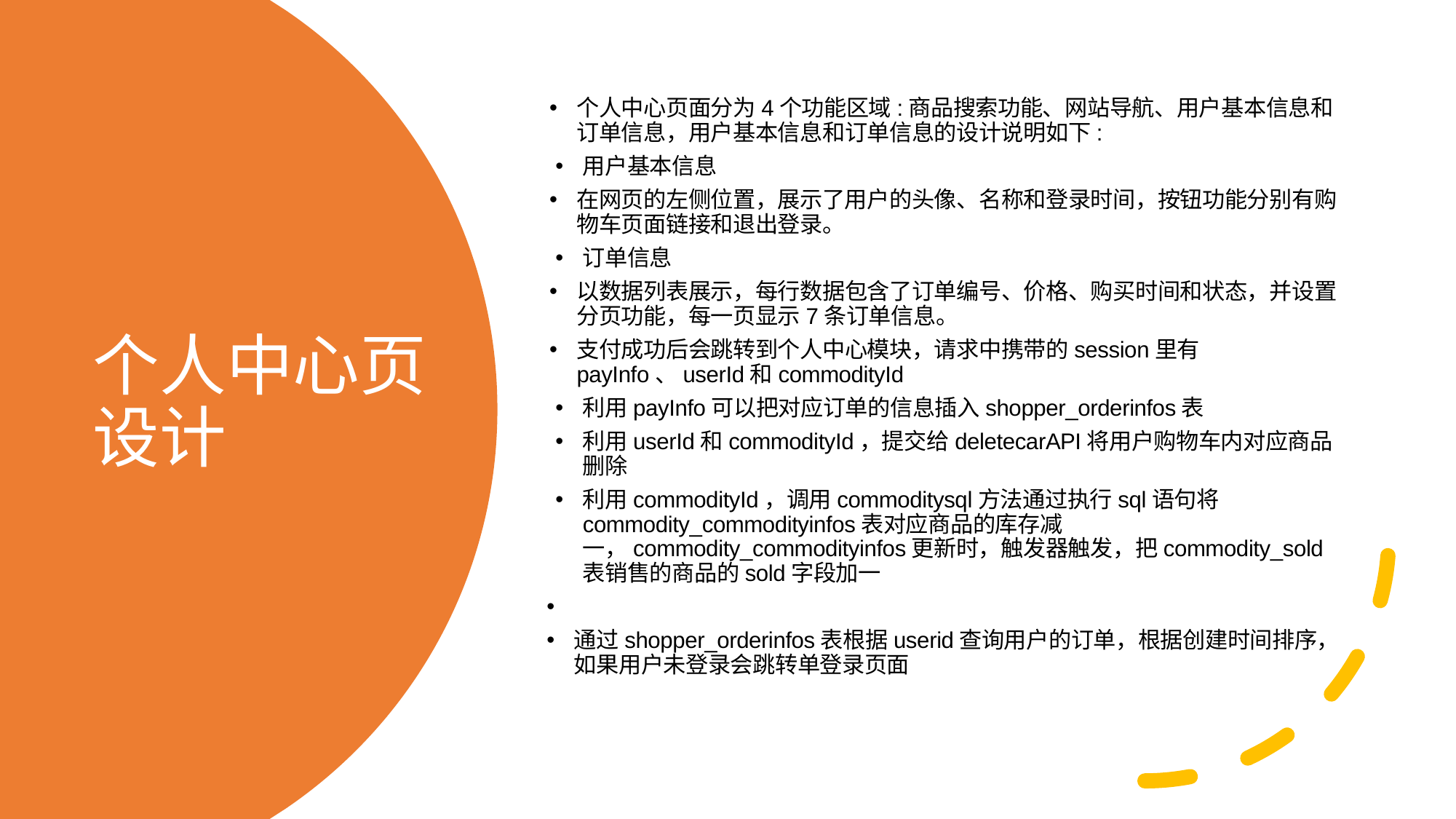

个人中心页面分为4个功能区域:商品搜索功能、网站导航、用户基本信息和订单信息，用户基本信息和订单信息的设计说明如下:
用户基本信息
在网页的左侧位置，展示了用户的头像、名称和登录时间，按钮功能分别有购物车页面链接和退出登录。
订单信息
以数据列表展示，每行数据包含了订单编号、价格、购买时间和状态，并设置分页功能，每一页显示7条订单信息。
支付成功后会跳转到个人中心模块，请求中携带的session里有payInfo、userId和commodityId
利用payInfo可以把对应订单的信息插入shopper_orderinfos表
利用userId和commodityId，提交给deletecarAPI将用户购物车内对应商品删除
利用commodityId，调用commoditysql方法通过执行sql语句将commodity_commodityinfos表对应商品的库存减一，commodity_commodityinfos更新时，触发器触发，把commodity_sold表销售的商品的sold字段加一

通过shopper_orderinfos表根据userid查询用户的订单，根据创建时间排序，如果用户未登录会跳转单登录页面

# 个人中心页设计